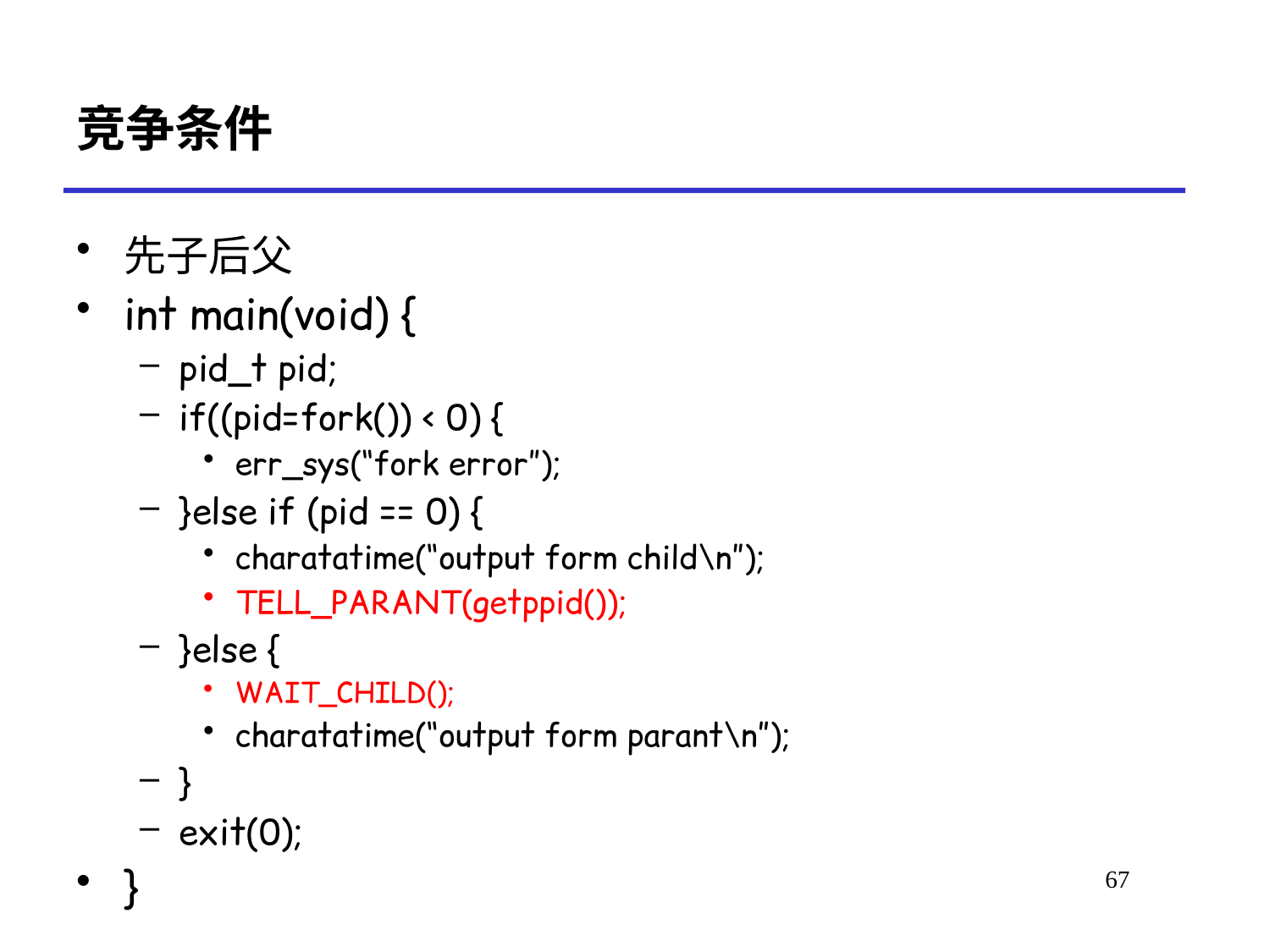

# 竞争条件
先子后父
int main(void) {
pid_t pid;
if((pid=fork()) < 0) {
err_sys(“fork error”);
}else if (pid == 0) {
charatatime(“output form child\n”);
TELL_PARANT(getppid());
}else {
WAIT_CHILD();
charatatime(“output form parant\n”);
}
exit(0);
}
67